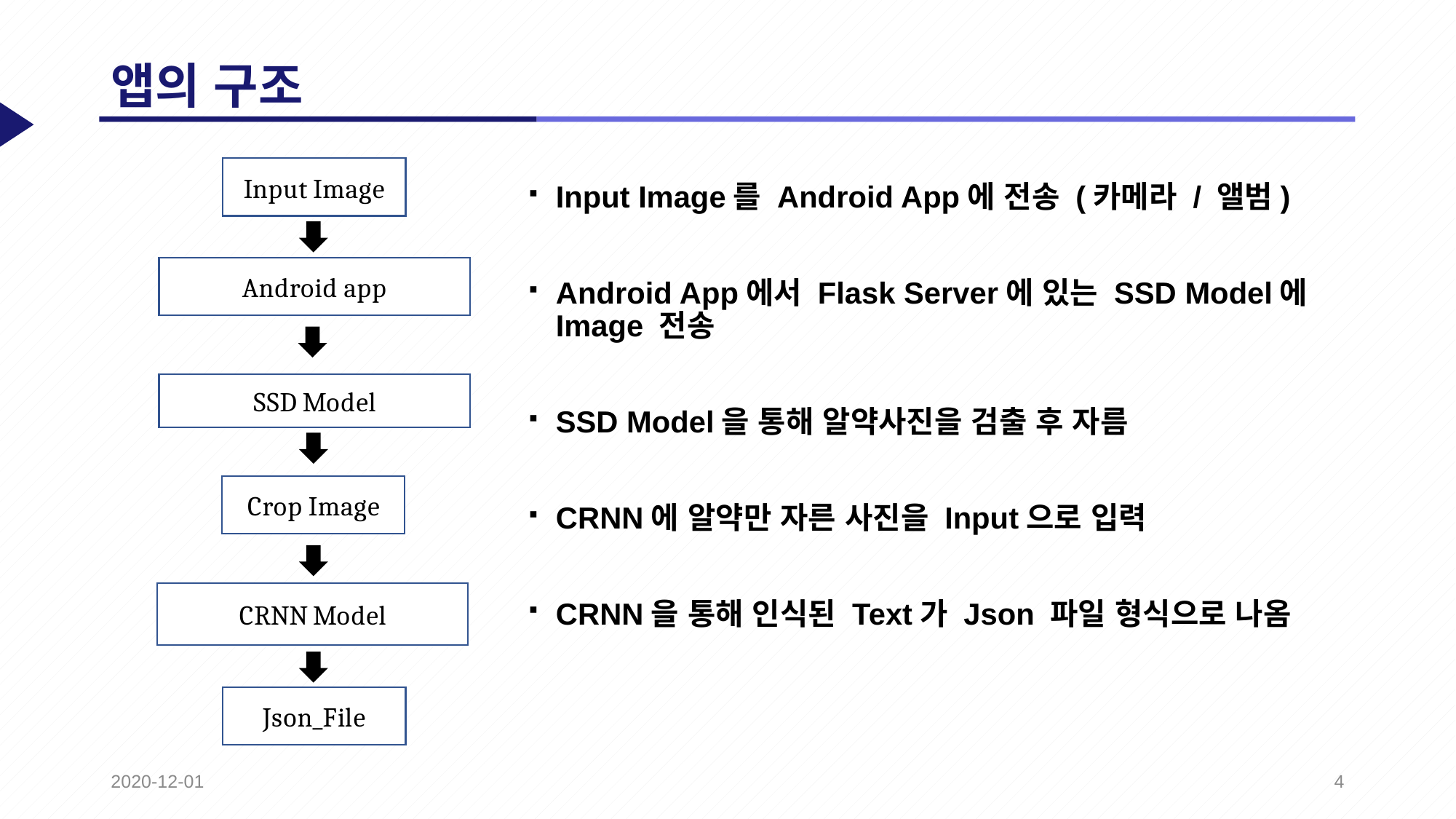

# 앱의 구조
Input Image
Input Image를 Android App에 전송 (카메라 / 앨범)

Android App에서 Flask Server에 있는 SSD Model에 Image 전송

SSD Model을 통해 알약사진을 검출 후 자름

CRNN에 알약만 자른 사진을 Input으로 입력

CRNN을 통해 인식된 Text가 Json 파일 형식으로 나옴

Android app

SSD Model

Crop Image

CRNN Model

Json_File
2020-12-01
4